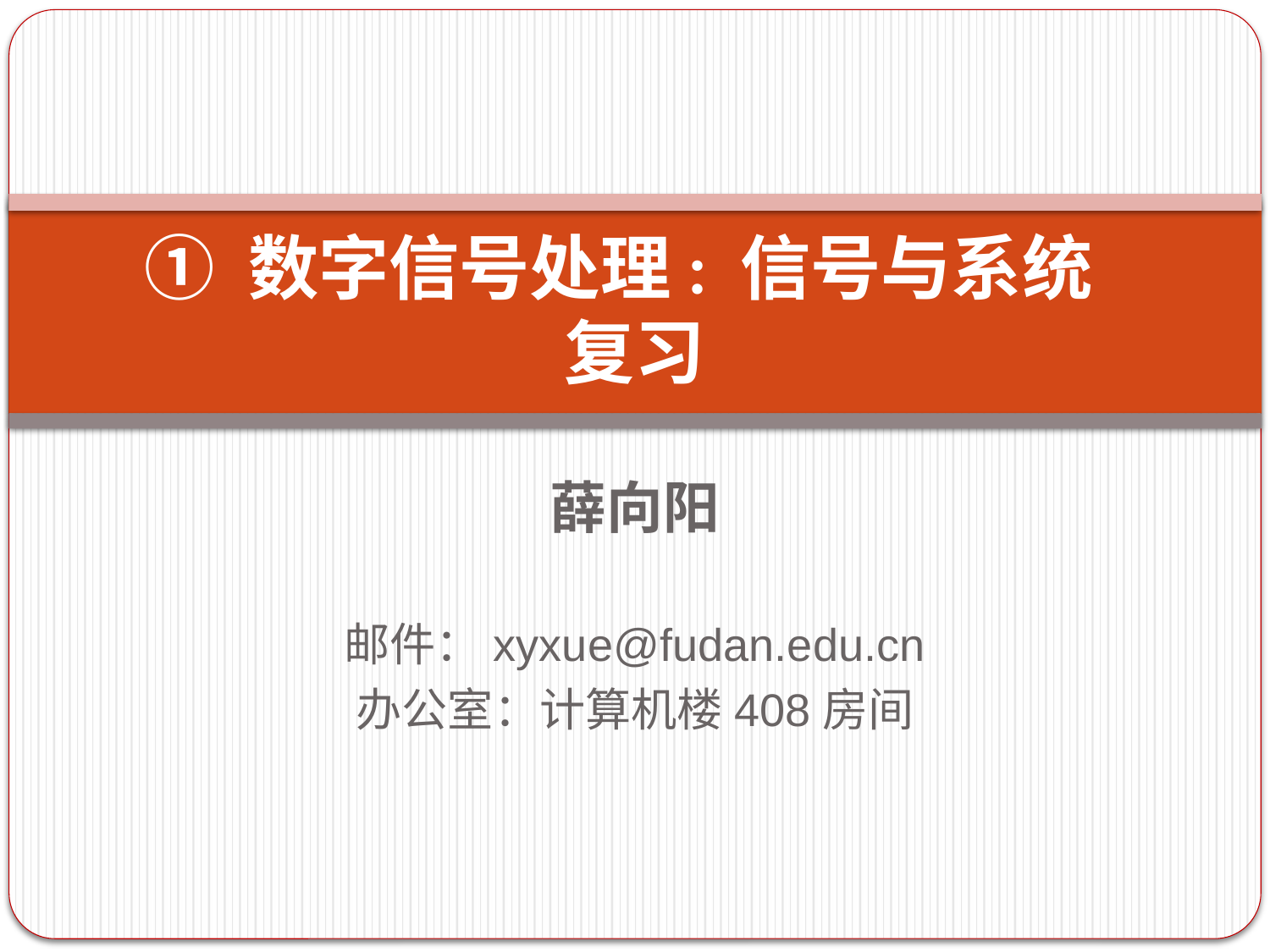

# ① 数字信号处理: 信号与系统 复习
薛向阳

邮件：xyxue@fudan.edu.cn
办公室：计算机楼408房间